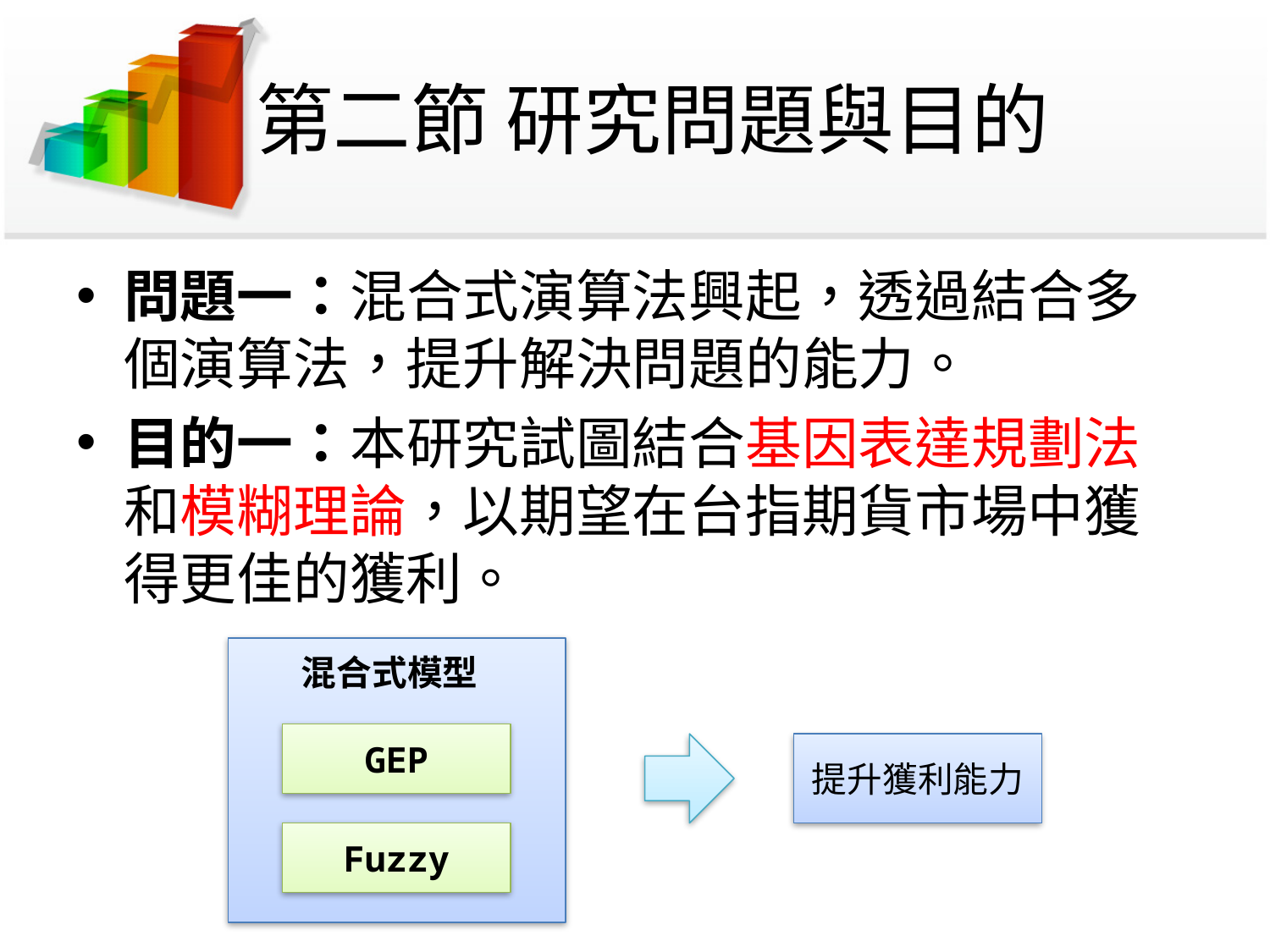

# 第二節 研究問題與目的
問題一：混合式演算法興起，透過結合多個演算法，提升解決問題的能力。
目的一：本研究試圖結合基因表達規劃法和模糊理論，以期望在台指期貨市場中獲得更佳的獲利。

混合式模型
GEP

提升獲利能力
Fuzzy